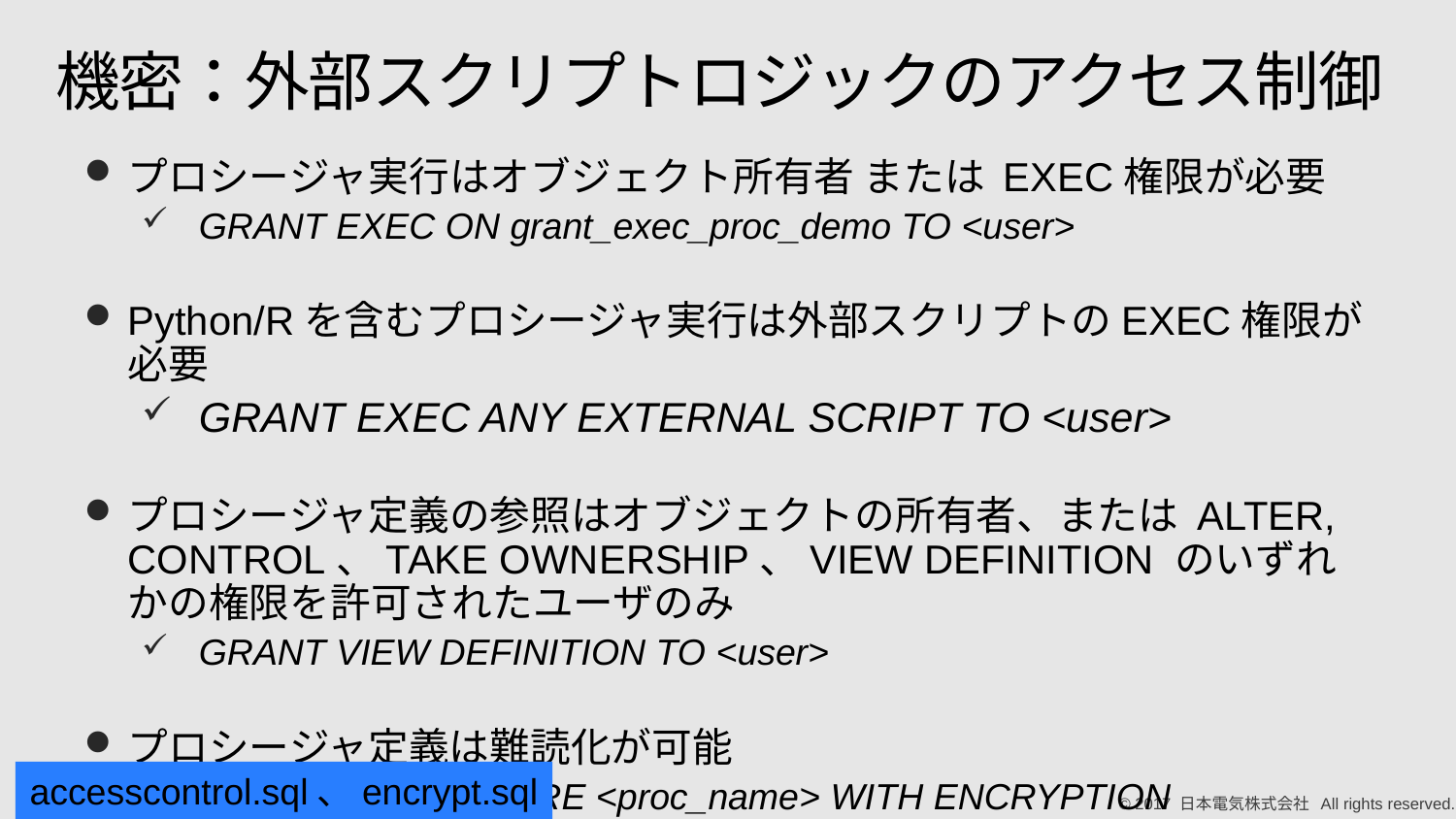

# 機密：外部スクリプトロジックのアクセス制御
プロシージャ実行はオブジェクト所有者 または EXEC権限が必要
GRANT EXEC ON grant_exec_proc_demo TO <user>

Python/Rを含むプロシージャ実行は外部スクリプトのEXEC権限が必要
GRANT EXEC ANY EXTERNAL SCRIPT TO <user>

プロシージャ定義の参照はオブジェクトの所有者、または ALTER, CONTROL、TAKE OWNERSHIP、VIEW DEFINITION のいずれかの権限を許可されたユーザのみ
GRANT VIEW DEFINITION TO <user>

プロシージャ定義は難読化が可能
CREATE PROCEDURE <proc_name> WITH ENCRYPTION
accesscontrol.sql、encrypt.sql